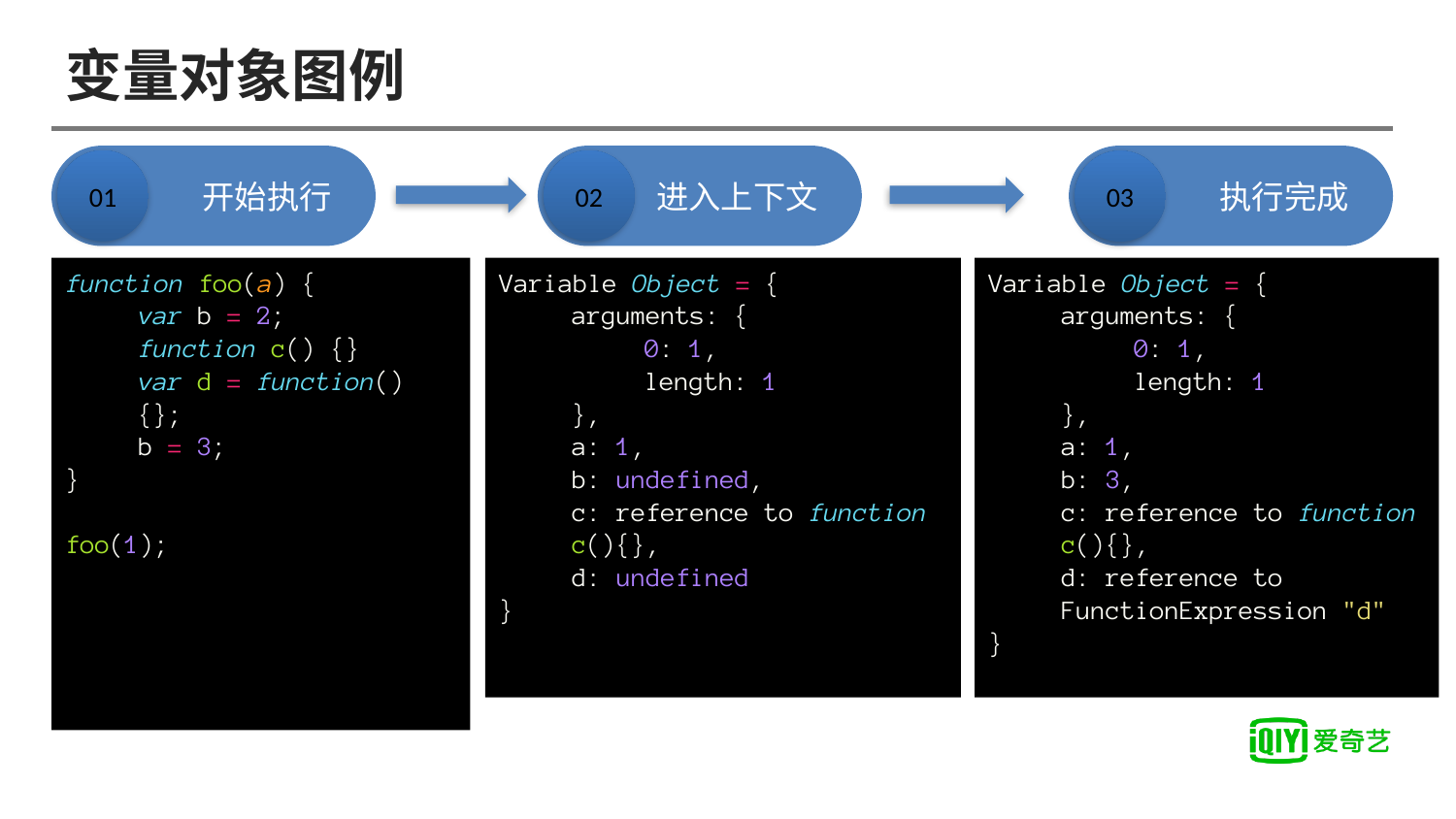

# 变量对象图例
开始执行
进入上下文
执行完成
01
02
03

function foo(a) {
var b = 2;
function c() {}
var d = function() {};
b = 3;
}
foo(1);

Variable Object = {
arguments: {
0: 1,
length: 1
},
a: 1,
b: undefined,
c: reference to function c(){},
d: undefined
}

Variable Object = {
arguments: {
0: 1,
length: 1
},
a: 1,
b: 3,
c: reference to function c(){},
d: reference to FunctionExpression "d"
}